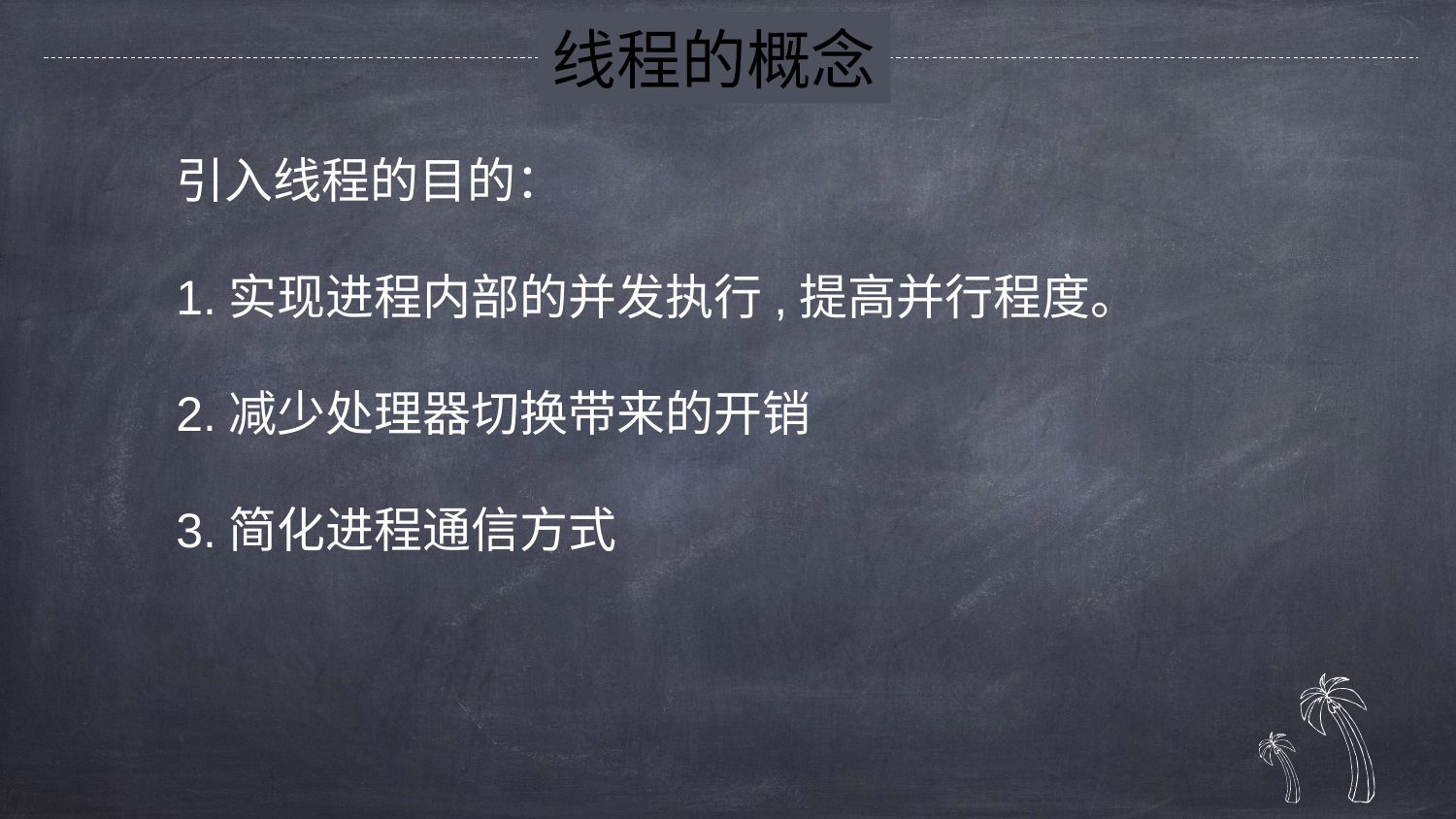

线程的概念
引入线程的目的：

1.实现进程内部的并发执行,提高并行程度。

2.减少处理器切换带来的开销

3.简化进程通信方式